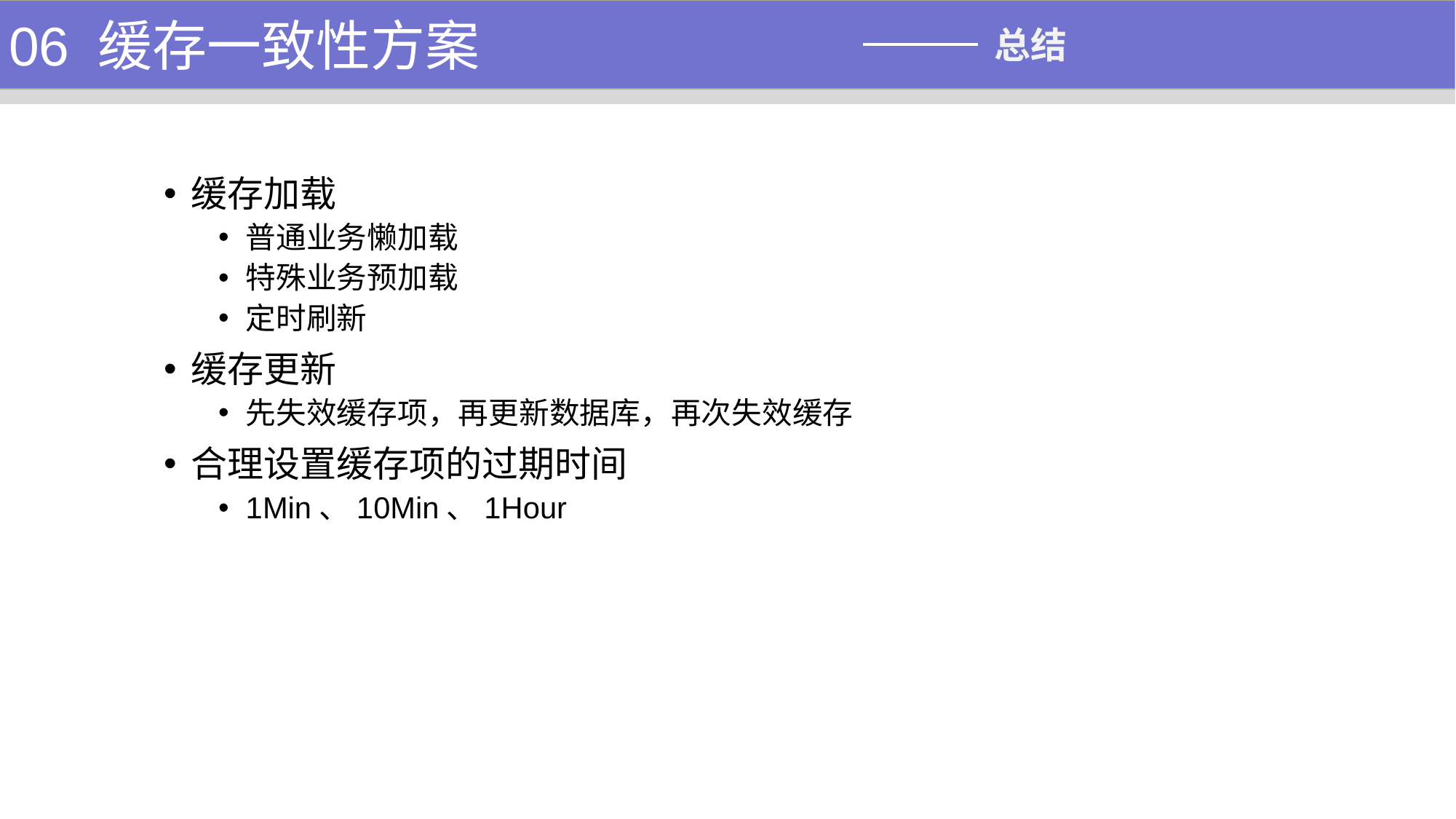

1、功能介绍
06 缓存一致性方案
总结
缓存加载
普通业务懒加载
特殊业务预加载
定时刷新
缓存更新
先失效缓存项，再更新数据库，再次失效缓存
合理设置缓存项的过期时间
1Min、10Min、1Hour